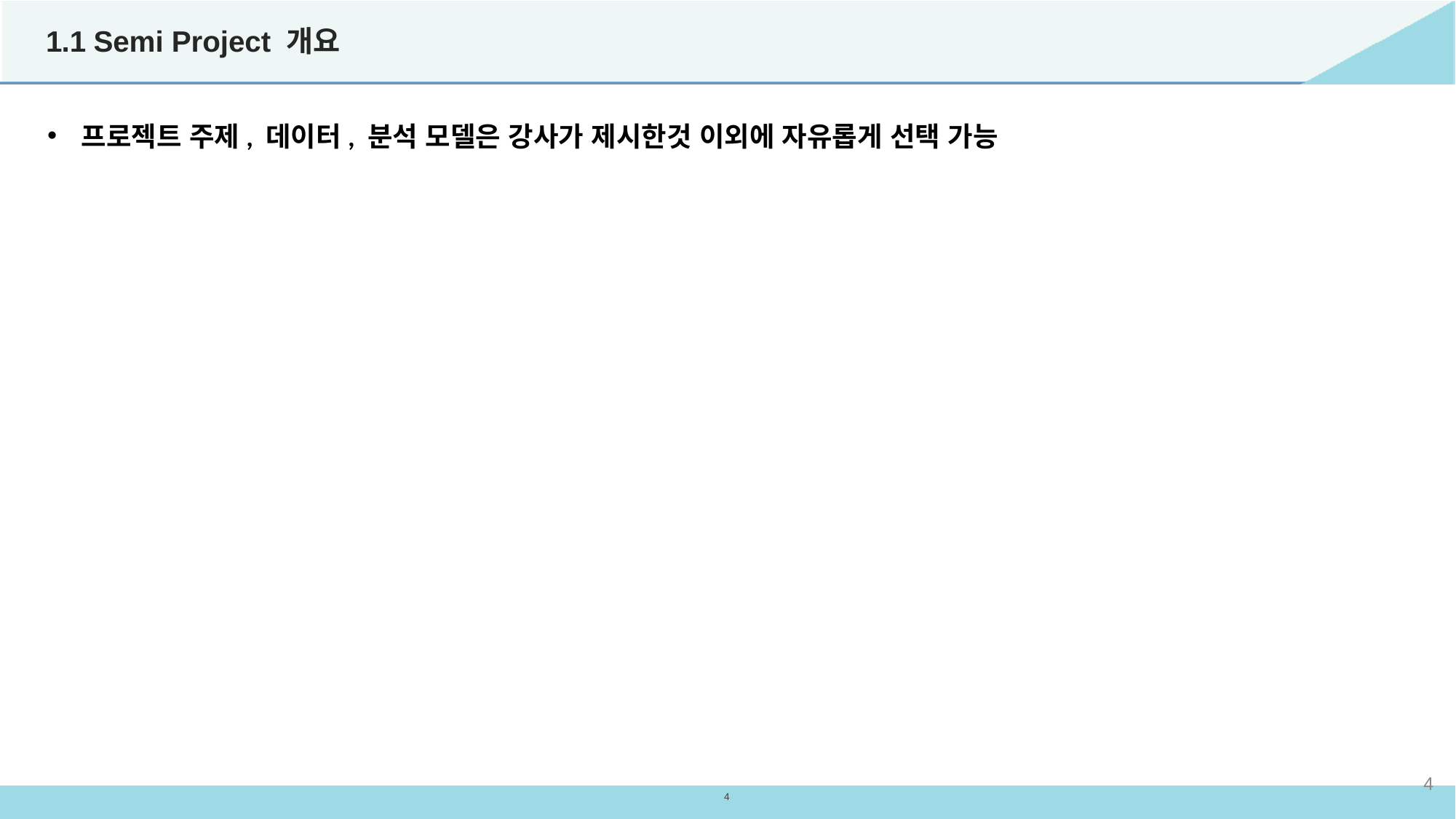

# 1.1 Semi Project 개요
프로젝트 주제, 데이터, 분석 모델은 강사가 제시한것 이외에 자유롭게 선택 가능
4